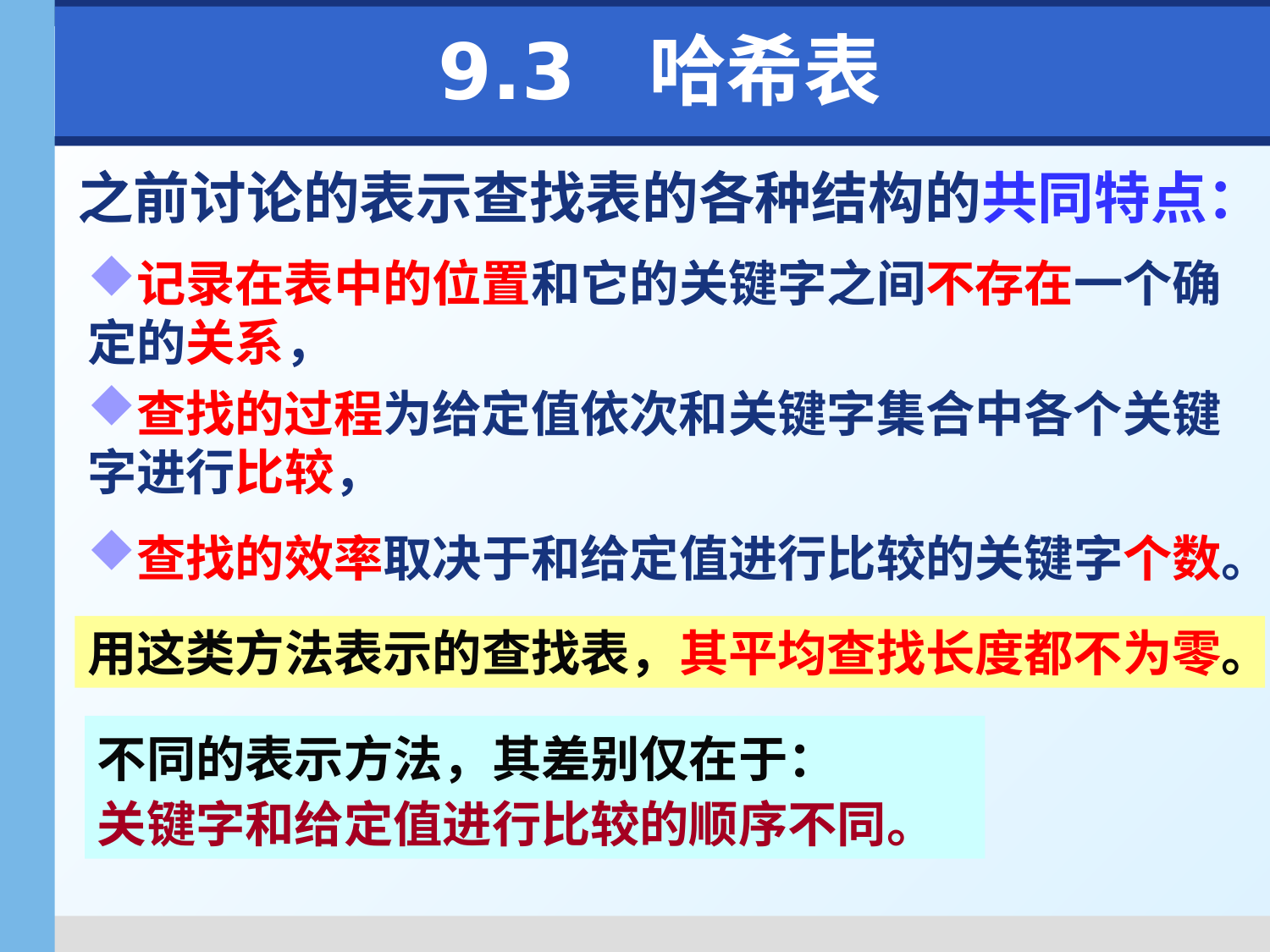

9.3  哈希表
之前讨论的表示查找表的各种结构的共同特点：
记录在表中的位置和它的关键字之间不存在一个确定的关系，
查找的过程为给定值依次和关键字集合中各个关键字进行比较，
查找的效率取决于和给定值进行比较的关键字个数。
用这类方法表示的查找表，其平均查找长度都不为零。
不同的表示方法，其差别仅在于：
关键字和给定值进行比较的顺序不同。